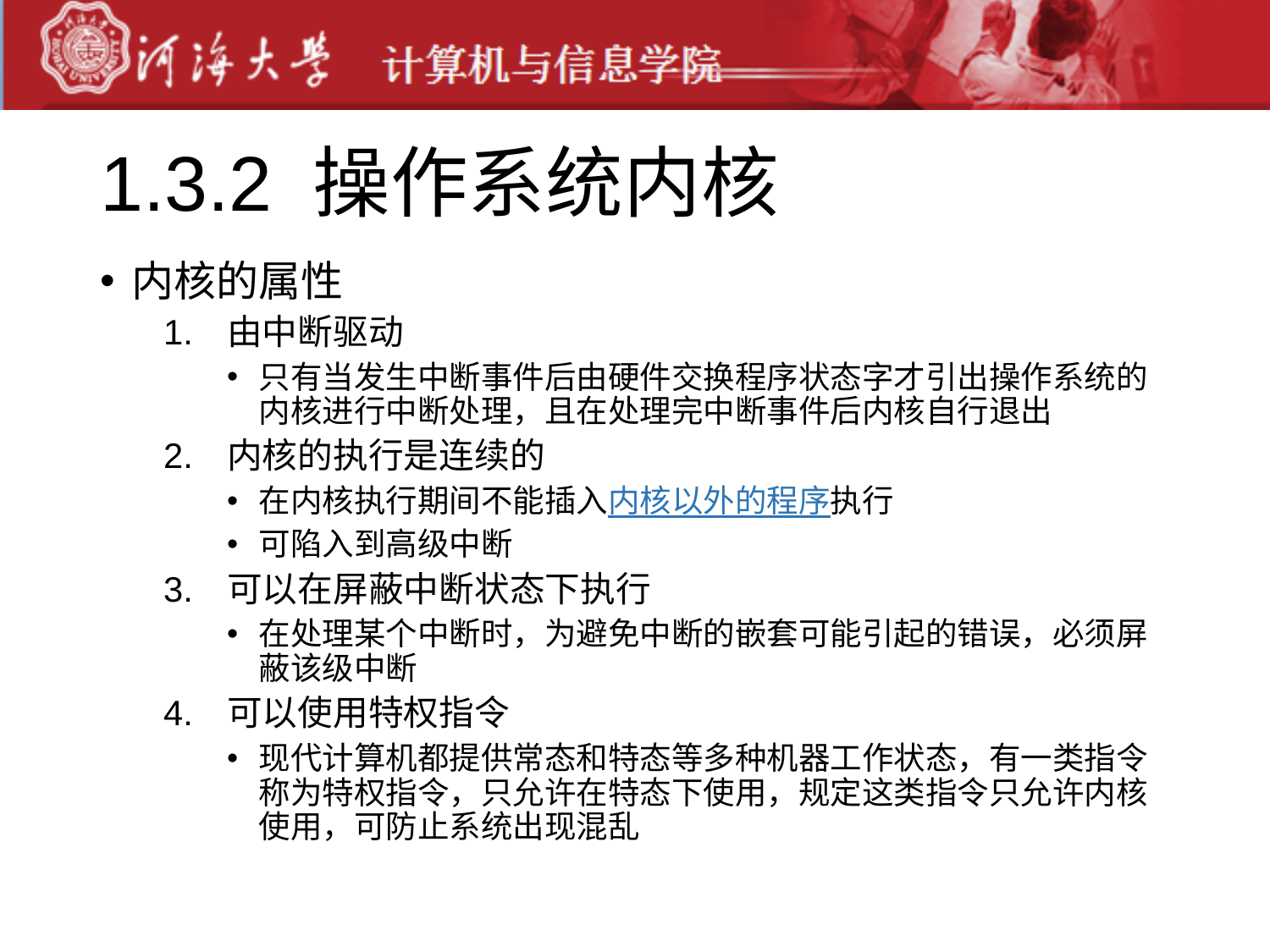

# 1.3.2 操作系统内核
内核的属性
由中断驱动
只有当发生中断事件后由硬件交换程序状态字才引出操作系统的内核进行中断处理，且在处理完中断事件后内核自行退出
内核的执行是连续的
在内核执行期间不能插入内核以外的程序执行
可陷入到高级中断
可以在屏蔽中断状态下执行
在处理某个中断时，为避免中断的嵌套可能引起的错误，必须屏蔽该级中断
可以使用特权指令
现代计算机都提供常态和特态等多种机器工作状态，有一类指令称为特权指令，只允许在特态下使用，规定这类指令只允许内核使用，可防止系统出现混乱